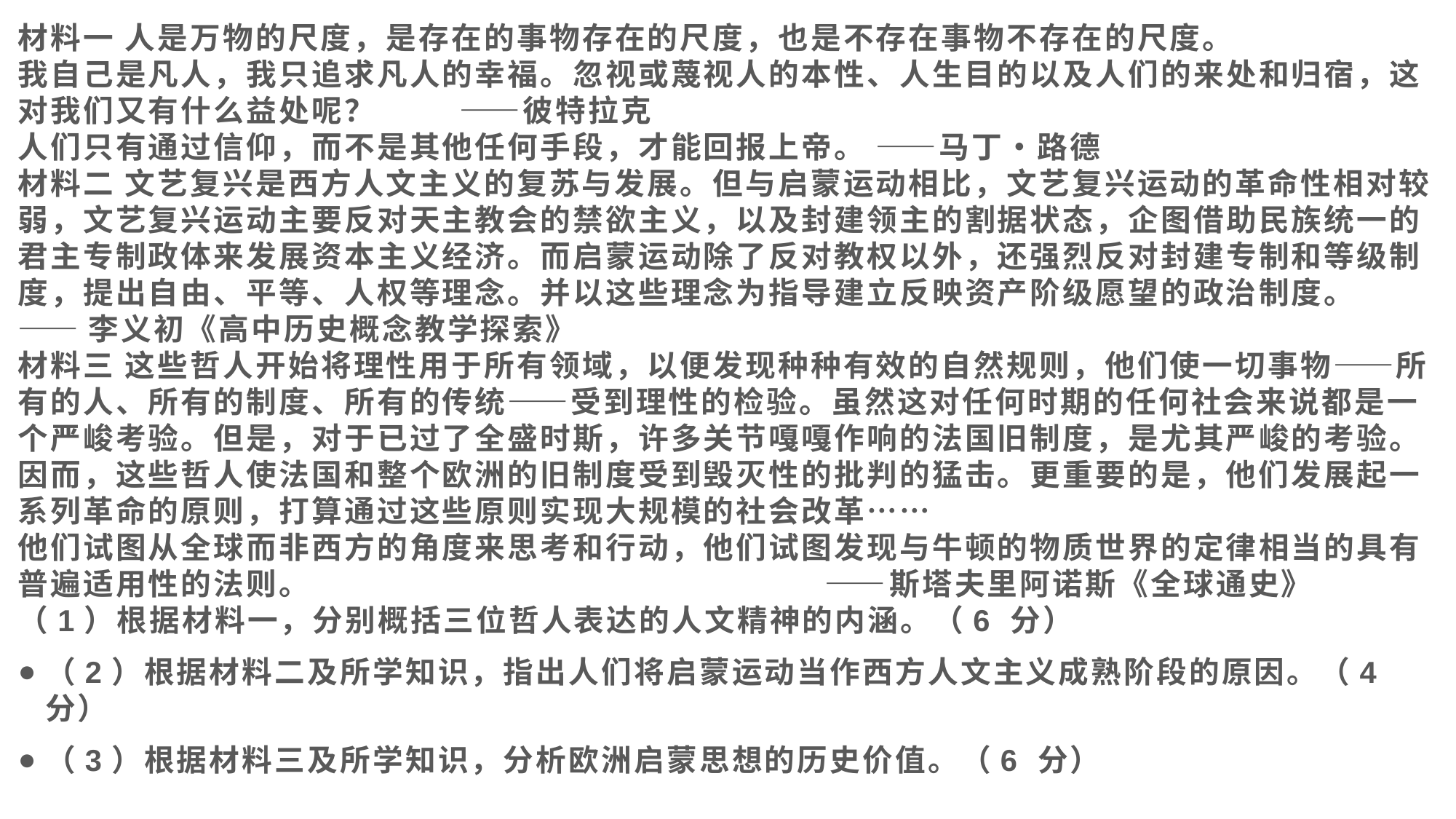

材料一 人是万物的尺度，是存在的事物存在的尺度，也是不存在事物不存在的尺度。
我自己是凡人，我只追求凡人的幸福。忽视或蔑视人的本性、人生目的以及人们的来处和归宿，这对我们又有什么益处呢？         ——彼特拉克
人们只有通过信仰，而不是其他任何手段，才能回报上帝。 ——马丁•路德
材料二 文艺复兴是西方人文主义的复苏与发展。但与启蒙运动相比，文艺复兴运动的革命性相对较弱，文艺复兴运动主要反对天主教会的禁欲主义，以及封建领主的割据状态，企图借助民族统一的君主专制政体来发展资本主义经济。而启蒙运动除了反对教权以外，还强烈反对封建专制和等级制度，提出自由、平等、人权等理念。并以这些理念为指导建立反映资产阶级愿望的政治制度。
——李义初《高中历史概念教学探索》
材料三 这些哲人开始将理性用于所有领域，以便发现种种有效的自然规则，他们使一切事物——所有的人、所有的制度、所有的传统——受到理性的检验。虽然这对任何时期的任何社会来说都是一个严峻考验。但是，对于已过了全盛时斯，许多关节嘎嘎作响的法国旧制度，是尤其严峻的考验。因而，这些哲人使法国和整个欧洲的旧制度受到毁灭性的批判的猛击。更重要的是，他们发展起一系列革命的原则，打算通过这些原则实现大规模的社会改革……
他们试图从全球而非西方的角度来思考和行动，他们试图发现与牛顿的物质世界的定律相当的具有普遍适用性的法则。                                                        ——斯塔夫里阿诺斯《全球通史》
（1）根据材料一，分别概括三位哲人表达的人文精神的内涵。（6 分）
（2）根据材料二及所学知识，指出人们将启蒙运动当作西方人文主义成熟阶段的原因。（4 分）
（3）根据材料三及所学知识，分析欧洲启蒙思想的历史价值。（6 分）